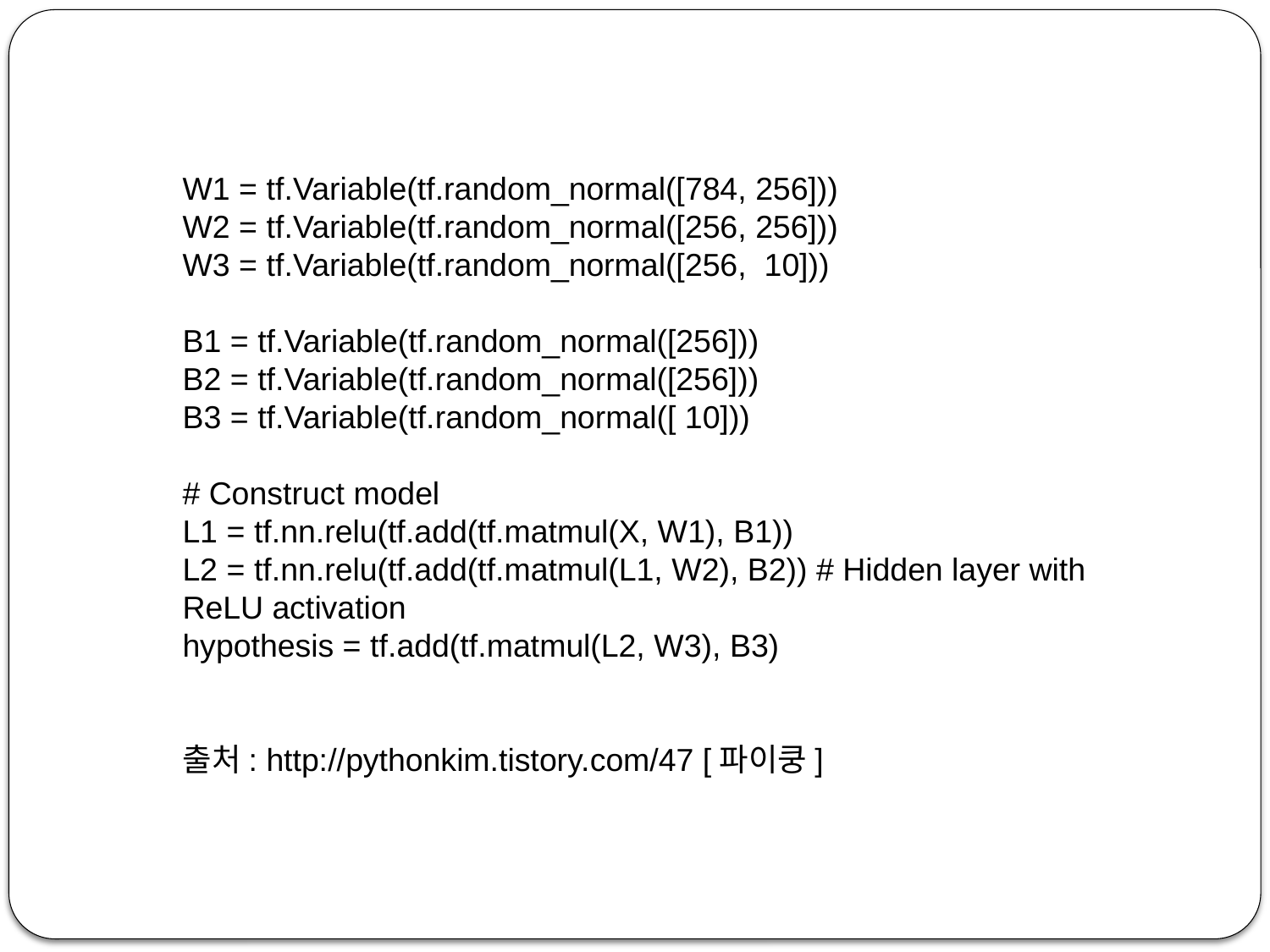

W1 = tf.Variable(tf.random_normal([784, 256]))
W2 = tf.Variable(tf.random_normal([256, 256]))
W3 = tf.Variable(tf.random_normal([256,  10]))

B1 = tf.Variable(tf.random_normal([256]))
B2 = tf.Variable(tf.random_normal([256]))
B3 = tf.Variable(tf.random_normal([ 10]))

# Construct model
L1 = tf.nn.relu(tf.add(tf.matmul(X, W1), B1))
L2 = tf.nn.relu(tf.add(tf.matmul(L1, W2), B2)) # Hidden layer with ReLU activation
hypothesis = tf.add(tf.matmul(L2, W3), B3)

출처: http://pythonkim.tistory.com/47 [파이쿵]